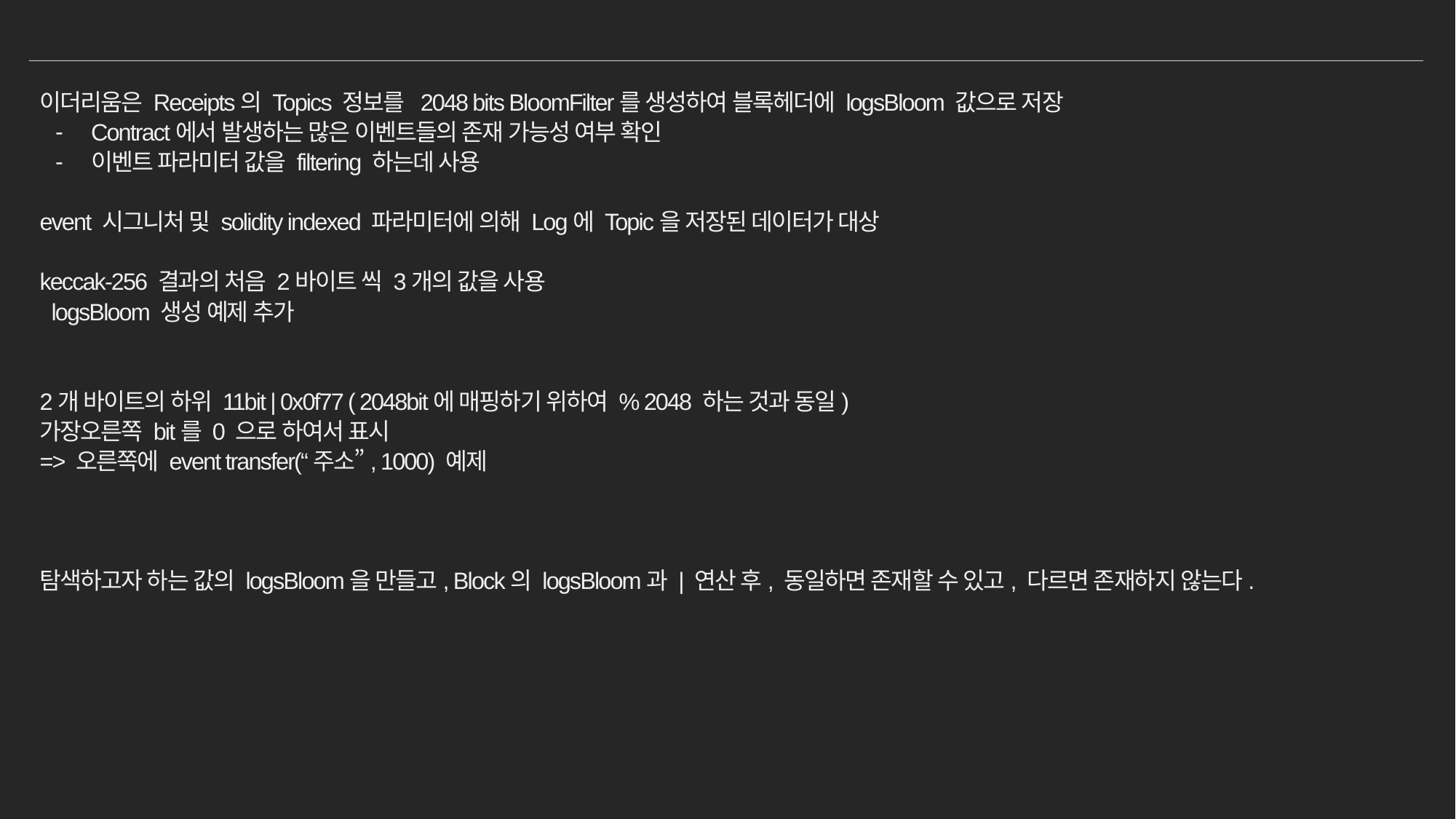

#
이더리움은 Receipts의 Topics 정보를  2048 bits BloomFilter를 생성하여 블록헤더에 logsBloom 값으로 저장
Contract에서 발생하는 많은 이벤트들의 존재 가능성 여부 확인
이벤트 파라미터 값을 filtering 하는데 사용

event 시그니처 및 solidity indexed 파라미터에 의해 Log에 Topic을 저장된 데이터가 대상

keccak-256 결과의 처음 2바이트 씩 3개의 값을 사용
  logsBloom 생성 예제 추가

2개 바이트의 하위 11bit | 0x0f77 ( 2048bit에 매핑하기 위하여 % 2048 하는 것과 동일)
가장오른쪽 bit를 0 으로 하여서 표시
=> 오른쪽에 event transfer(“주소”, 1000) 예제

탐색하고자 하는 값의 logsBloom을 만들고, Block의 logsBloom과 | 연산 후, 동일하면 존재할 수 있고, 다르면 존재하지 않는다.